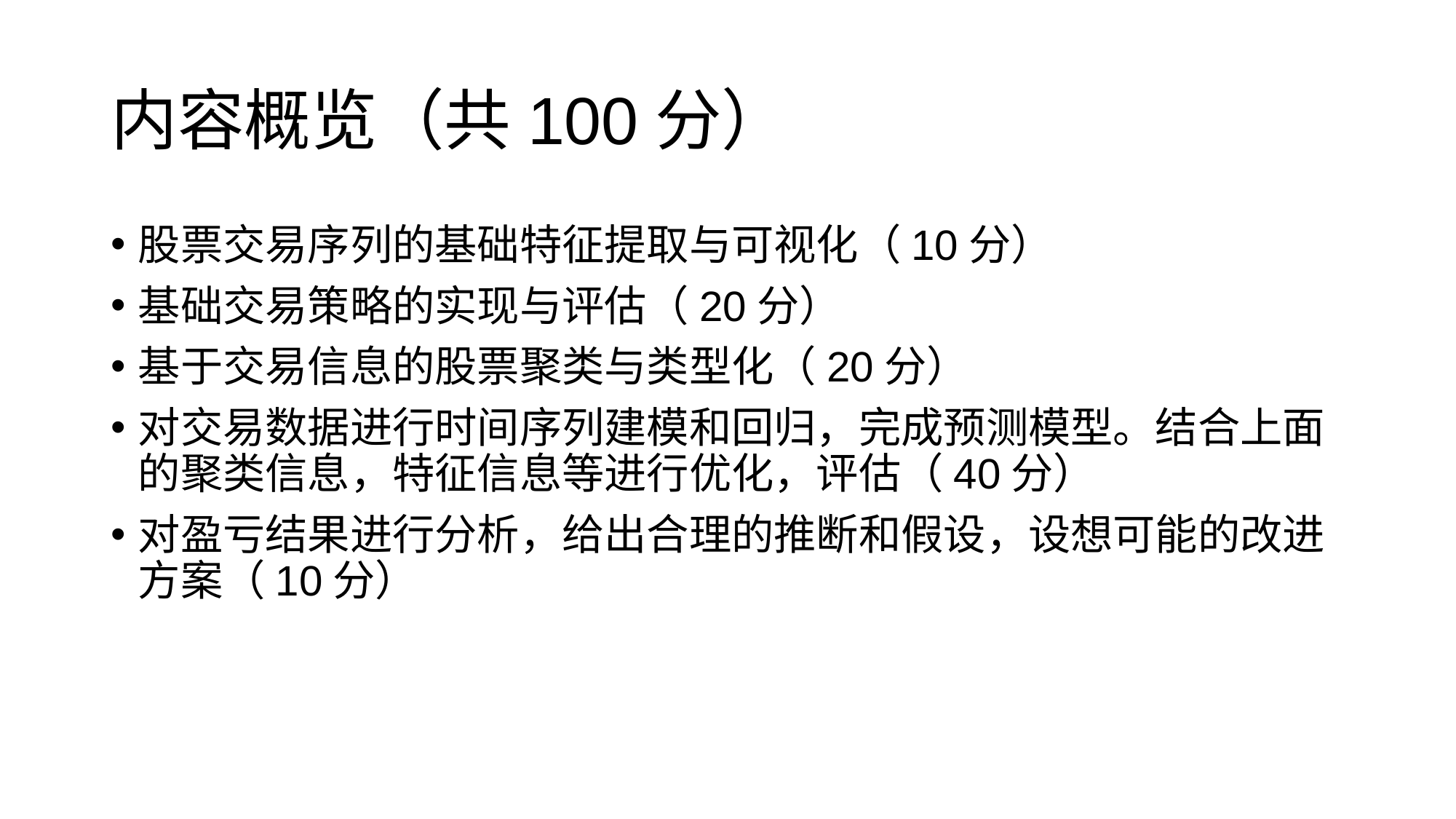

# 内容概览（共100分）
股票交易序列的基础特征提取与可视化（10分）
基础交易策略的实现与评估（20分）
基于交易信息的股票聚类与类型化（20分）
对交易数据进行时间序列建模和回归，完成预测模型。结合上面的聚类信息，特征信息等进行优化，评估（40分）
对盈亏结果进行分析，给出合理的推断和假设，设想可能的改进方案（10分）